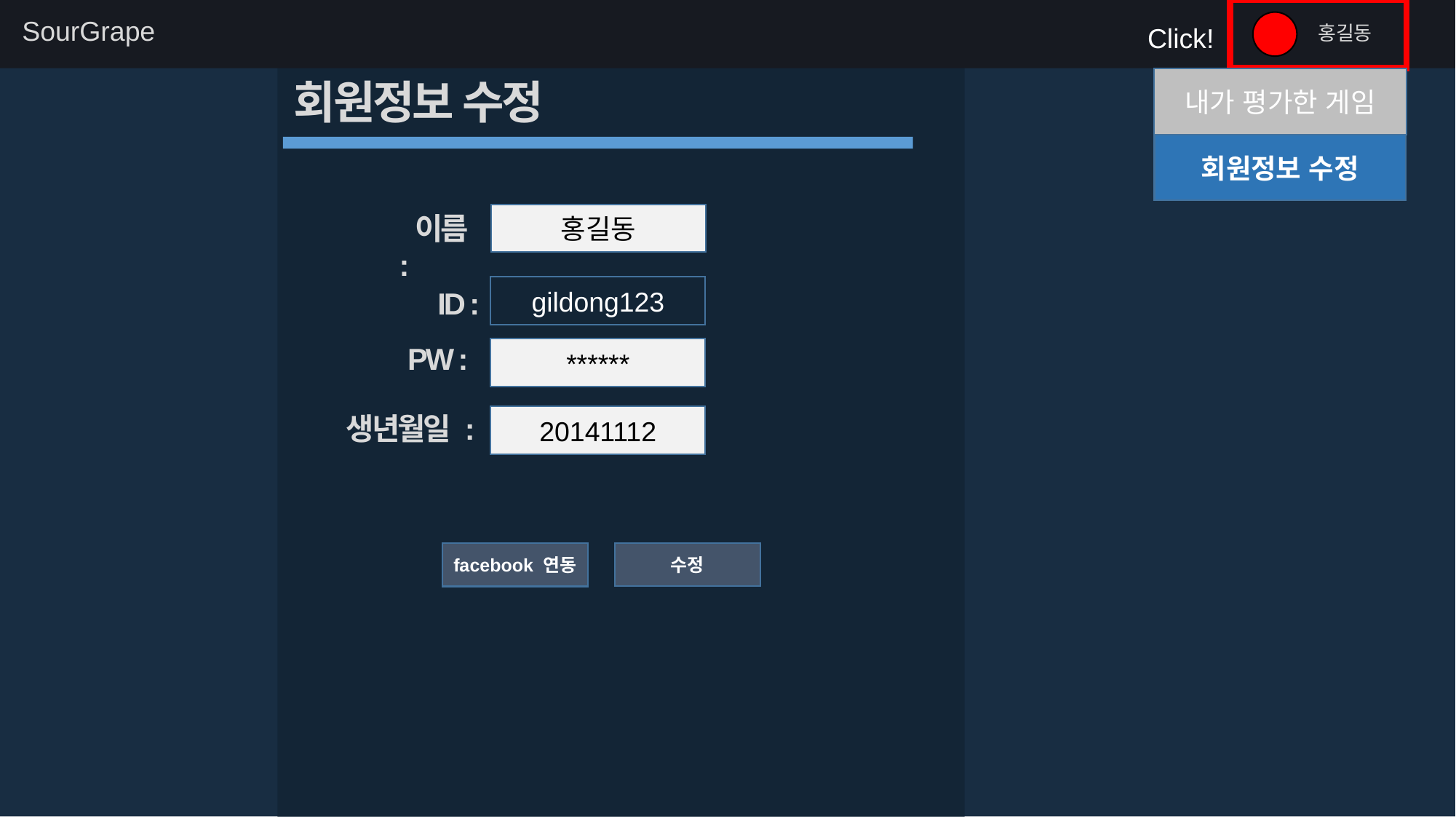

SourGrape

Click!
홍길동

회원정보 수정
내가 평가한 게임
회원정보 수정

 이름 :
홍길동
gildong123
 ID :
 PW :
******
생년월일 :
20141112
수정
facebook 연동